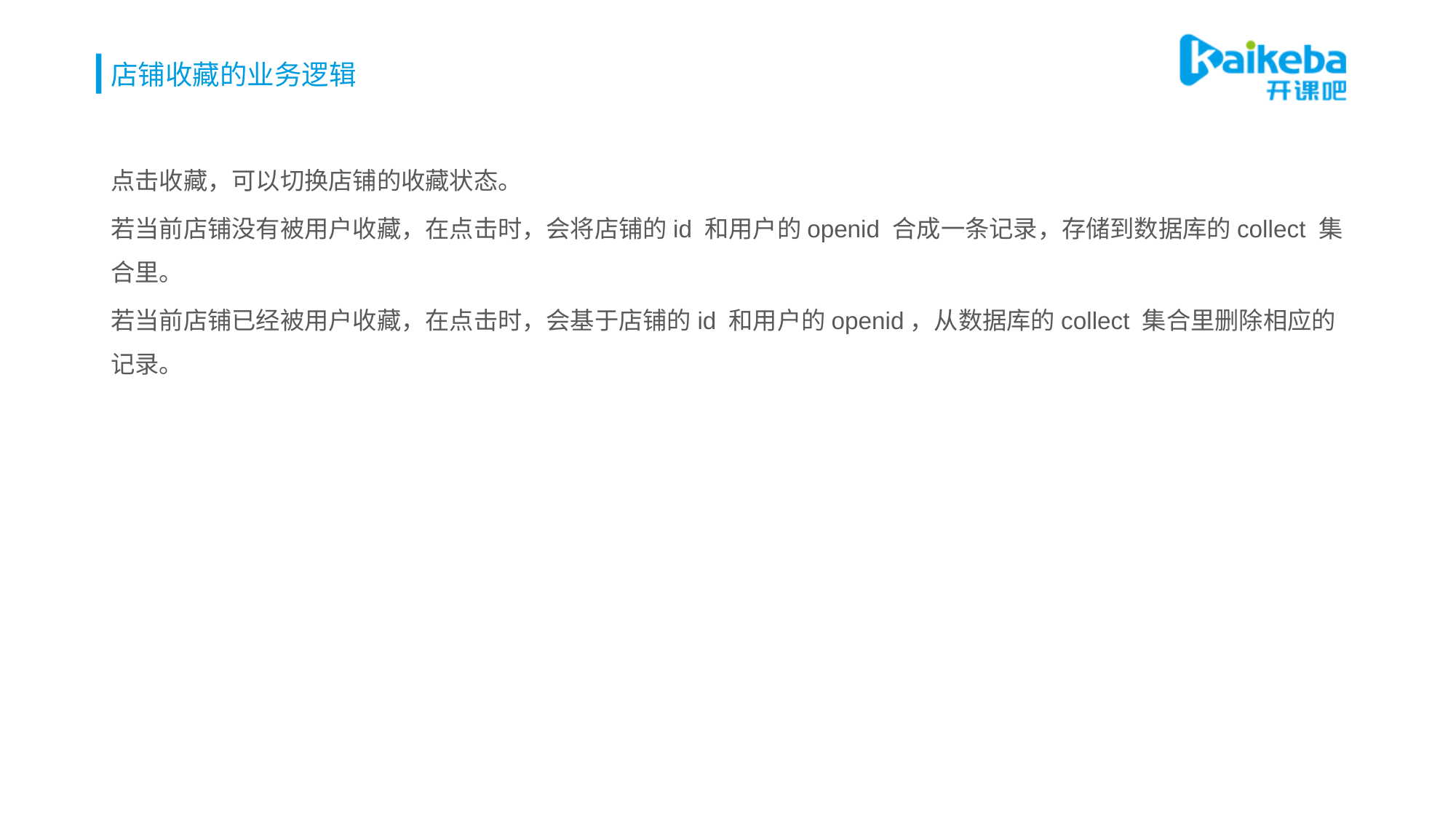

# 店铺收藏的业务逻辑
点击收藏，可以切换店铺的收藏状态。
若当前店铺没有被用户收藏，在点击时，会将店铺的id 和用户的openid 合成一条记录，存储到数据库的collect 集合里。
若当前店铺已经被用户收藏，在点击时，会基于店铺的id 和用户的openid，从数据库的collect 集合里删除相应的记录。